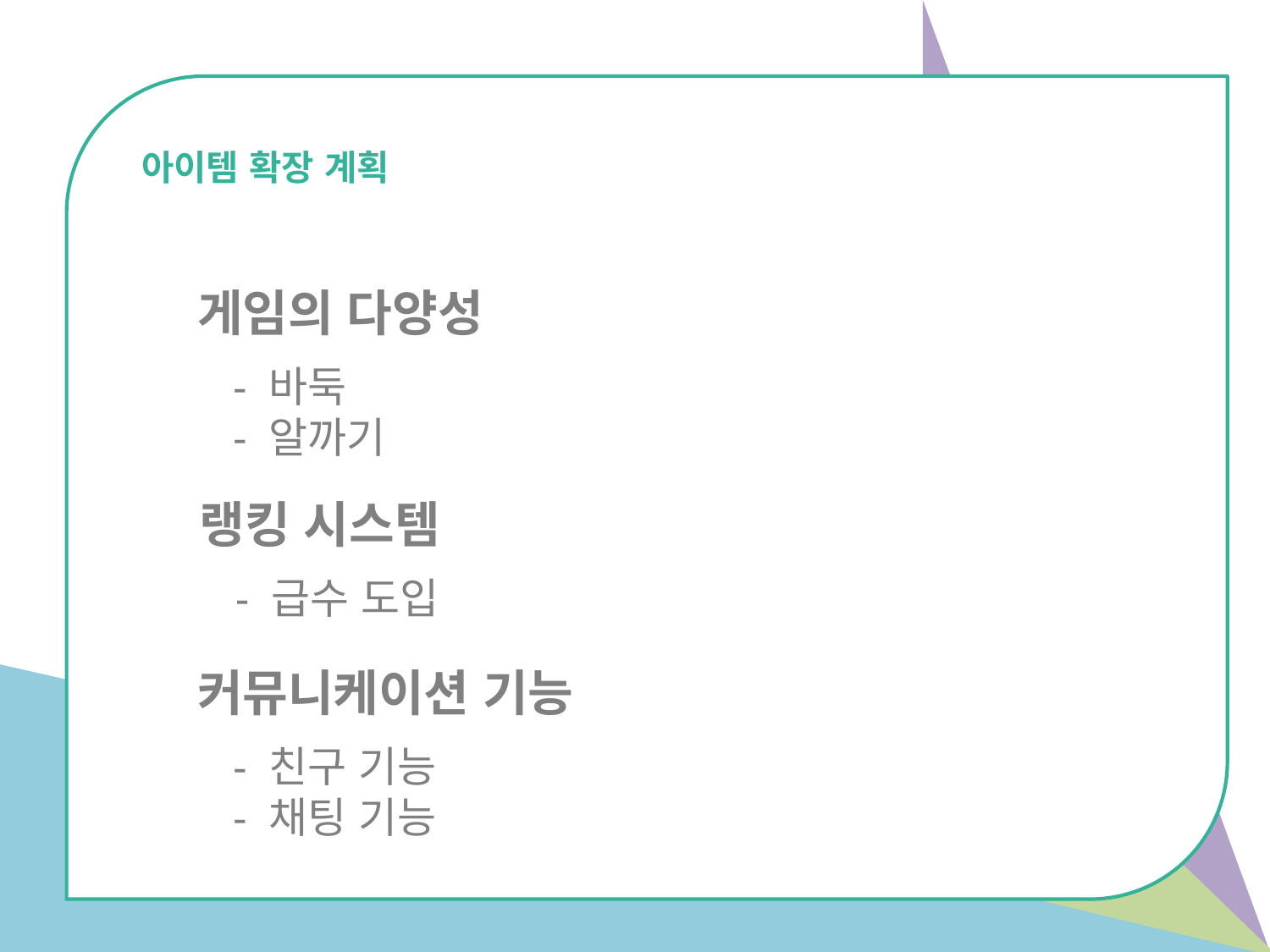

아이템 확장 계획
게임의 다양성

   - 바둑
   - 알까기
랭킹 시스템

   - 급수 도입
커뮤니케이션 기능

   - 친구 기능
   - 채팅 기능